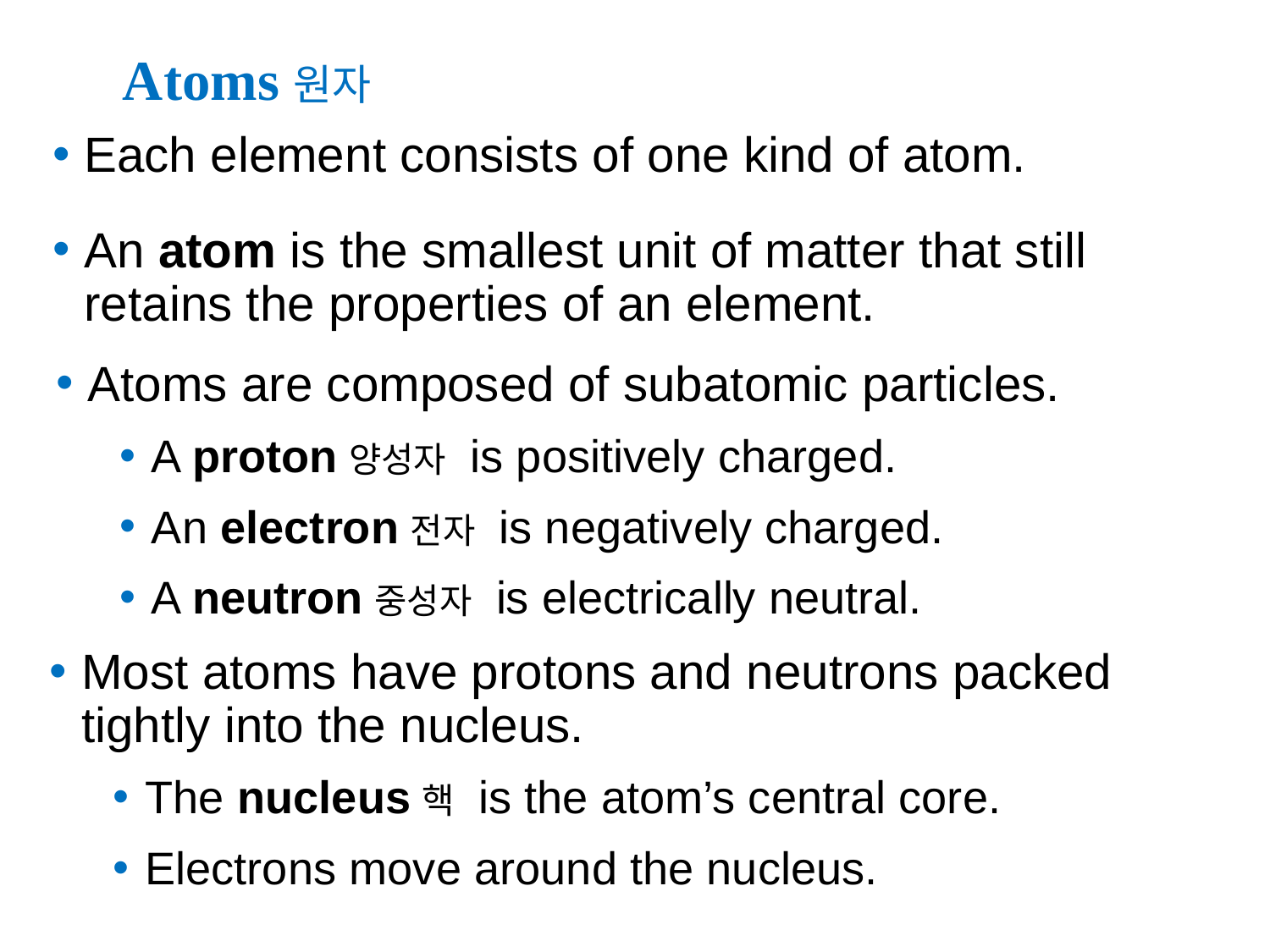

# Atoms원자
Each element consists of one kind of atom.
An atom is the smallest unit of matter that still retains the properties of an element.
Atoms are composed of subatomic particles.
A proton양성자 is positively charged.
An electron전자 is negatively charged.
A neutron중성자 is electrically neutral.
Most atoms have protons and neutrons packed tightly into the nucleus.
The nucleus핵 is the atom’s central core.
Electrons move around the nucleus.